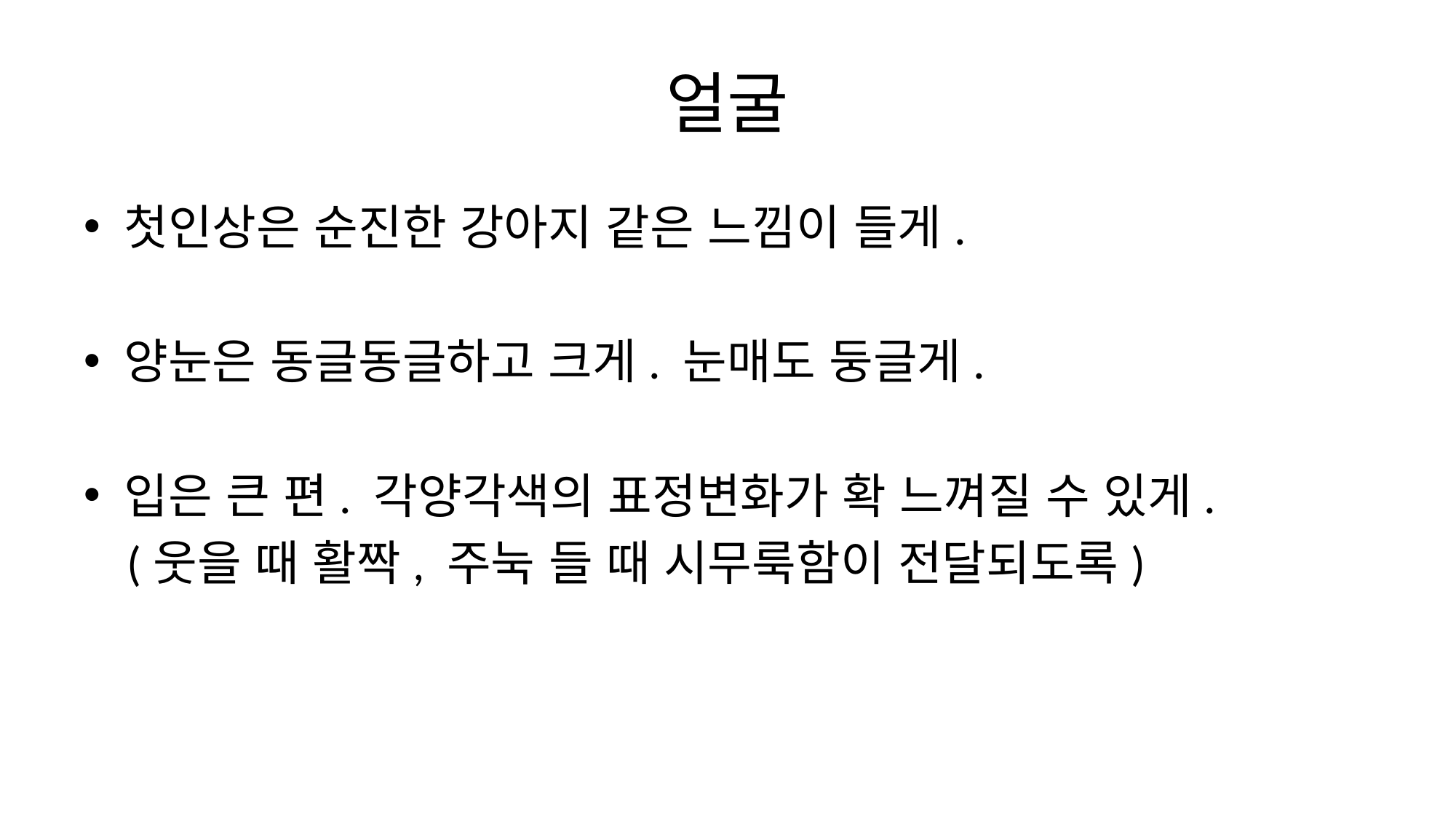

# 얼굴
첫인상은 순진한 강아지 같은 느낌이 들게.

양눈은 동글동글하고 크게. 눈매도 둥글게.

입은 큰 편. 각양각색의 표정변화가 확 느껴질 수 있게.
    (웃을 때 활짝, 주눅 들 때 시무룩함이 전달되도록)